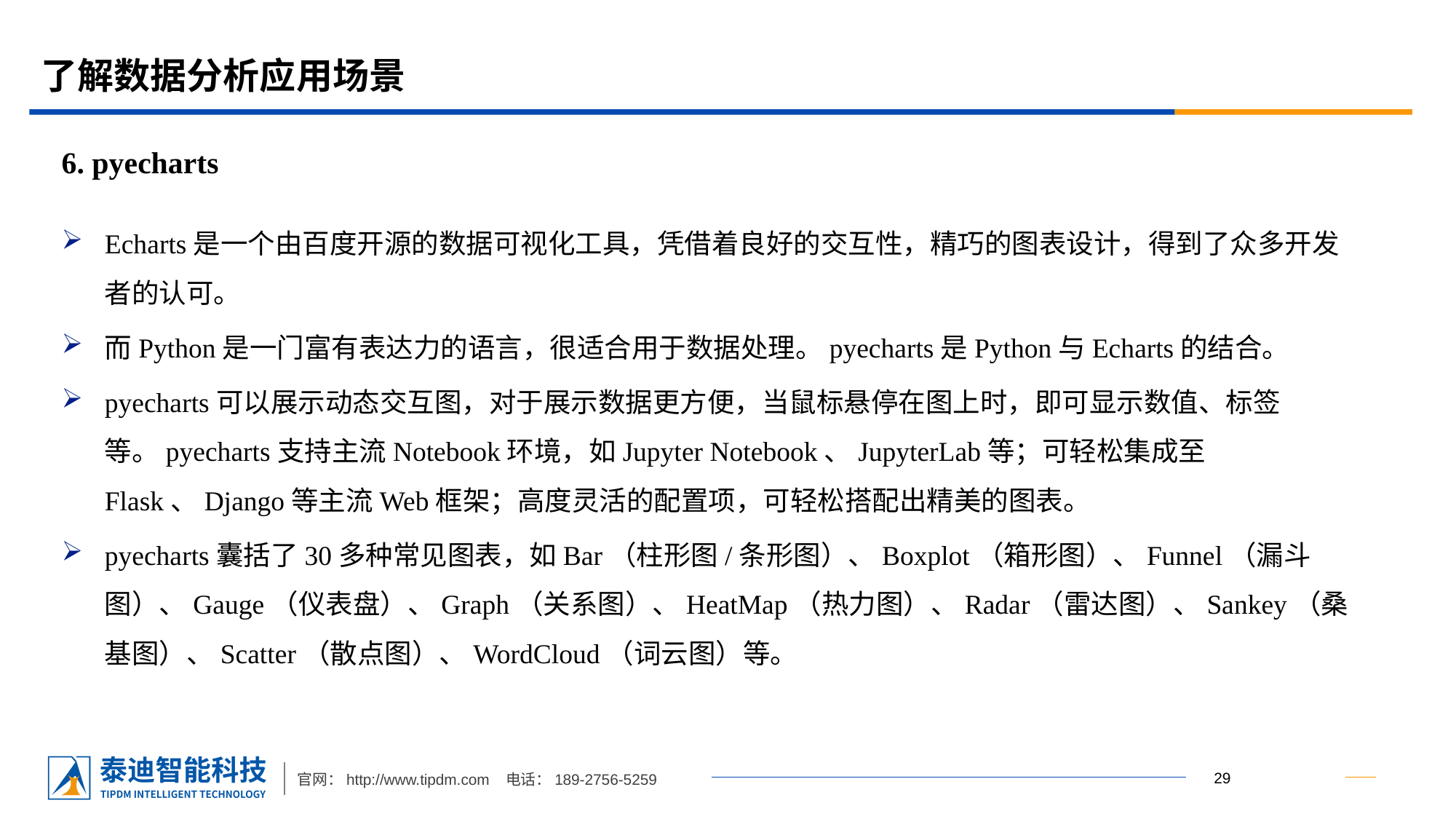

# 了解数据分析应用场景
6. pyecharts
Echarts是一个由百度开源的数据可视化工具，凭借着良好的交互性，精巧的图表设计，得到了众多开发者的认可。
而Python是一门富有表达力的语言，很适合用于数据处理。pyecharts是Python与Echarts的结合。
pyecharts可以展示动态交互图，对于展示数据更方便，当鼠标悬停在图上时，即可显示数值、标签等。pyecharts支持主流Notebook环境，如Jupyter Notebook、JupyterLab等；可轻松集成至Flask、Django等主流Web框架；高度灵活的配置项，可轻松搭配出精美的图表。
pyecharts囊括了30多种常见图表，如Bar（柱形图/条形图）、Boxplot（箱形图）、Funnel（漏斗图）、Gauge（仪表盘）、Graph（关系图）、HeatMap（热力图）、Radar（雷达图）、Sankey（桑基图）、Scatter（散点图）、WordCloud（词云图）等。